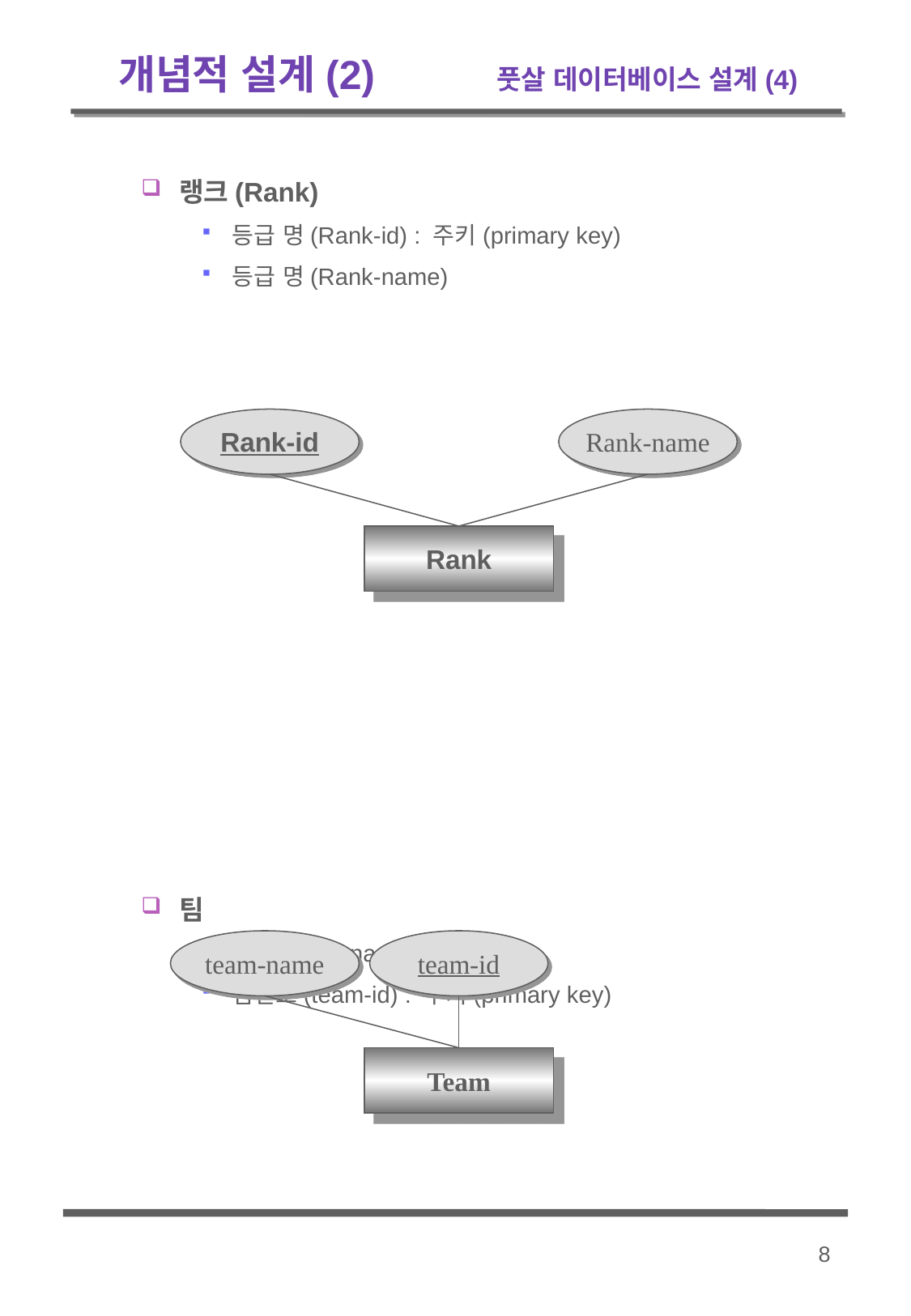

# 개념적 설계(2)  	 풋살 데이터베이스 설계(4)

랭크(Rank)
등급 명(Rank-id) : 주키(primary key)
등급 명(Rank-name)

팀
팀명(team-name)
팀번호(team-id) : 주키(primary key)

Rank-id
Rank-name
Rank
team-name
team-id
Team
8